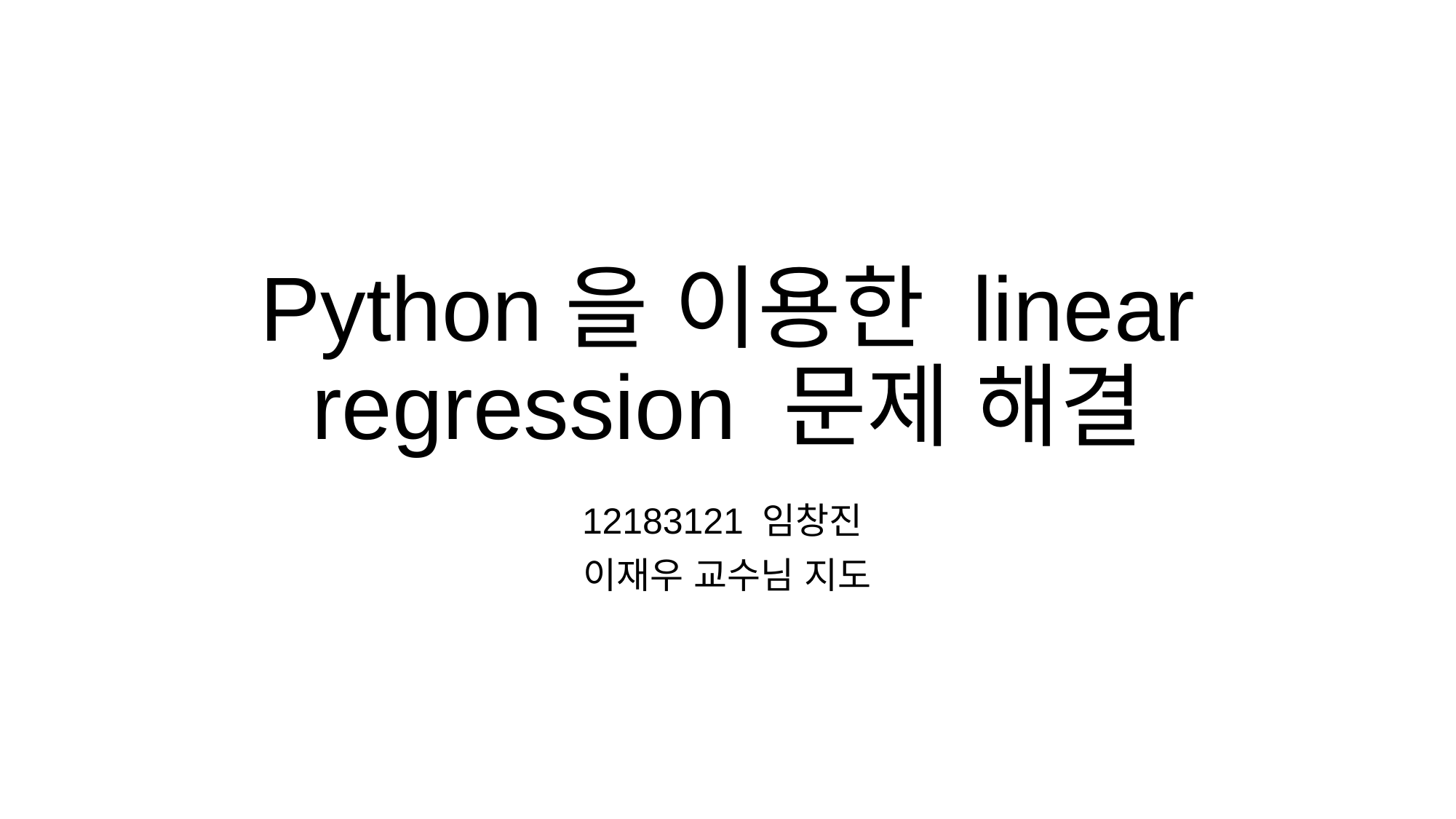

# Python을 이용한 linear regression 문제 해결
12183121 임창진
이재우 교수님 지도